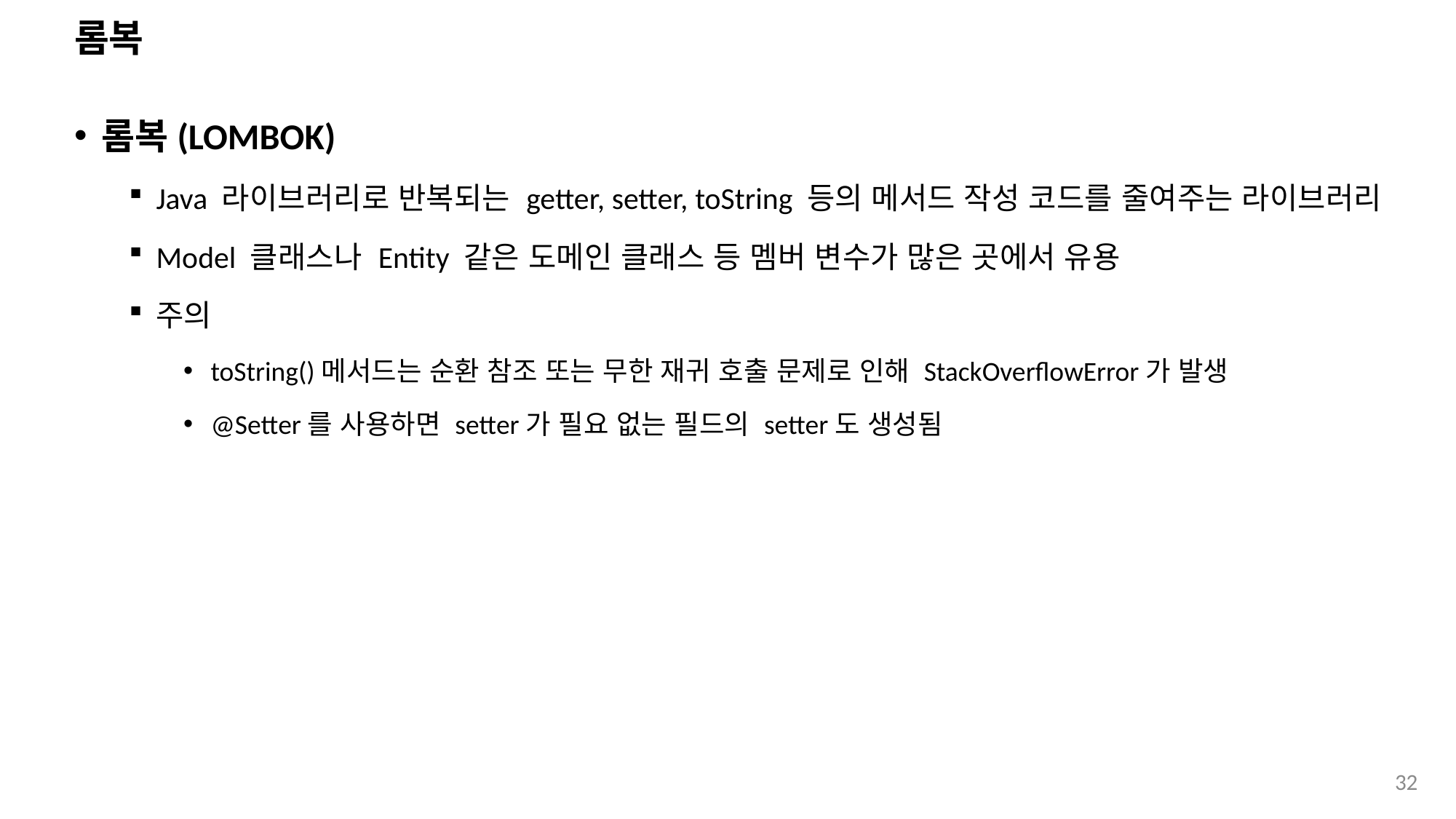

# 롬복
롬복(LOMBOK)
Java 라이브러리로 반복되는 getter, setter, toString 등의 메서드 작성 코드를 줄여주는 라이브러리
Model 클래스나 Entity 같은 도메인 클래스 등 멤버 변수가 많은 곳에서 유용
주의
toString()메서드는 순환 참조 또는 무한 재귀 호출 문제로 인해 StackOverflowError가 발생
@Setter를 사용하면 setter가 필요 없는 필드의 setter도 생성됨

32